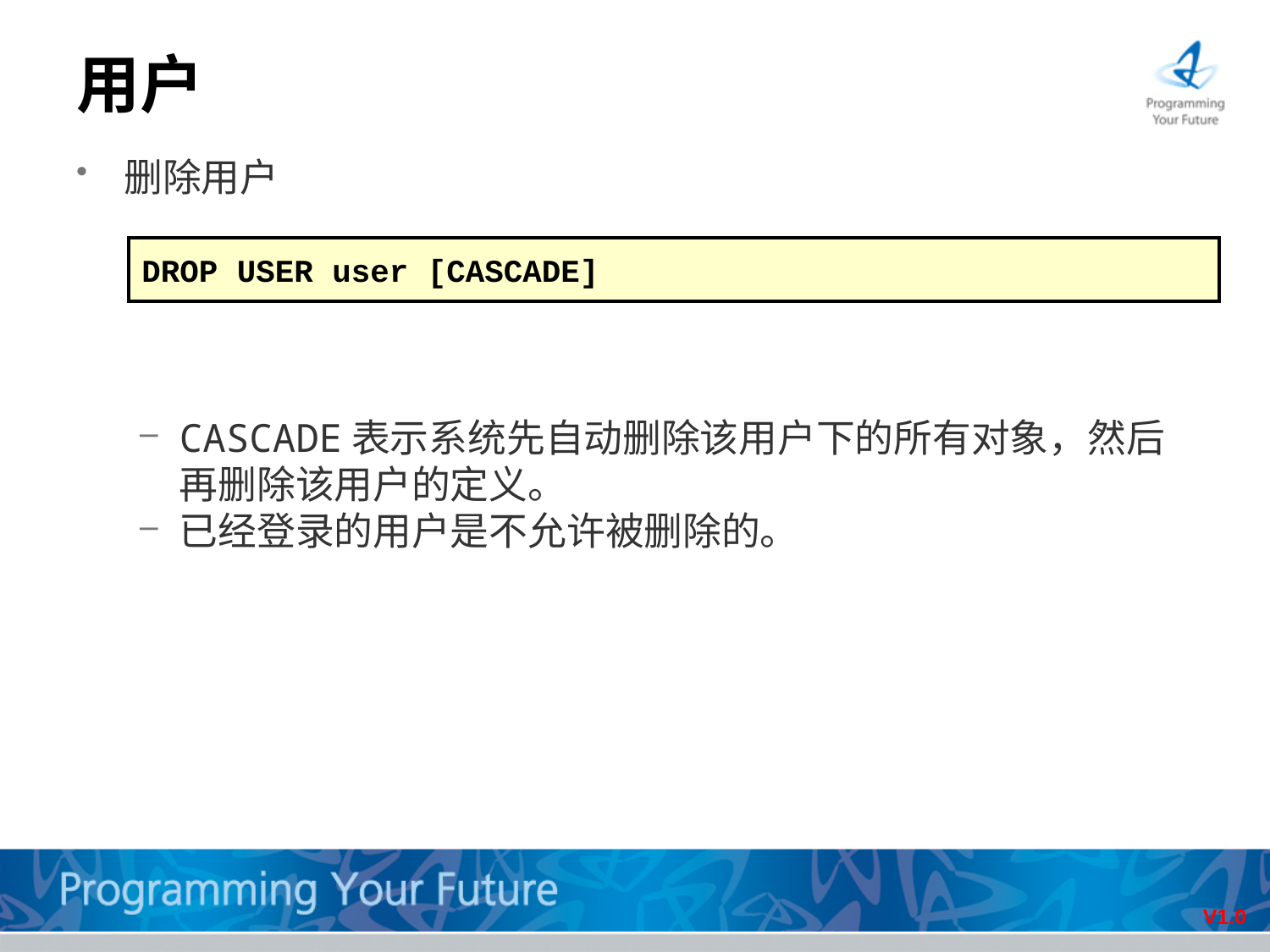

# 用户
删除用户

CASCADE表示系统先自动删除该用户下的所有对象，然后再删除该用户的定义。
已经登录的用户是不允许被删除的。
DROP USER user [CASCADE]